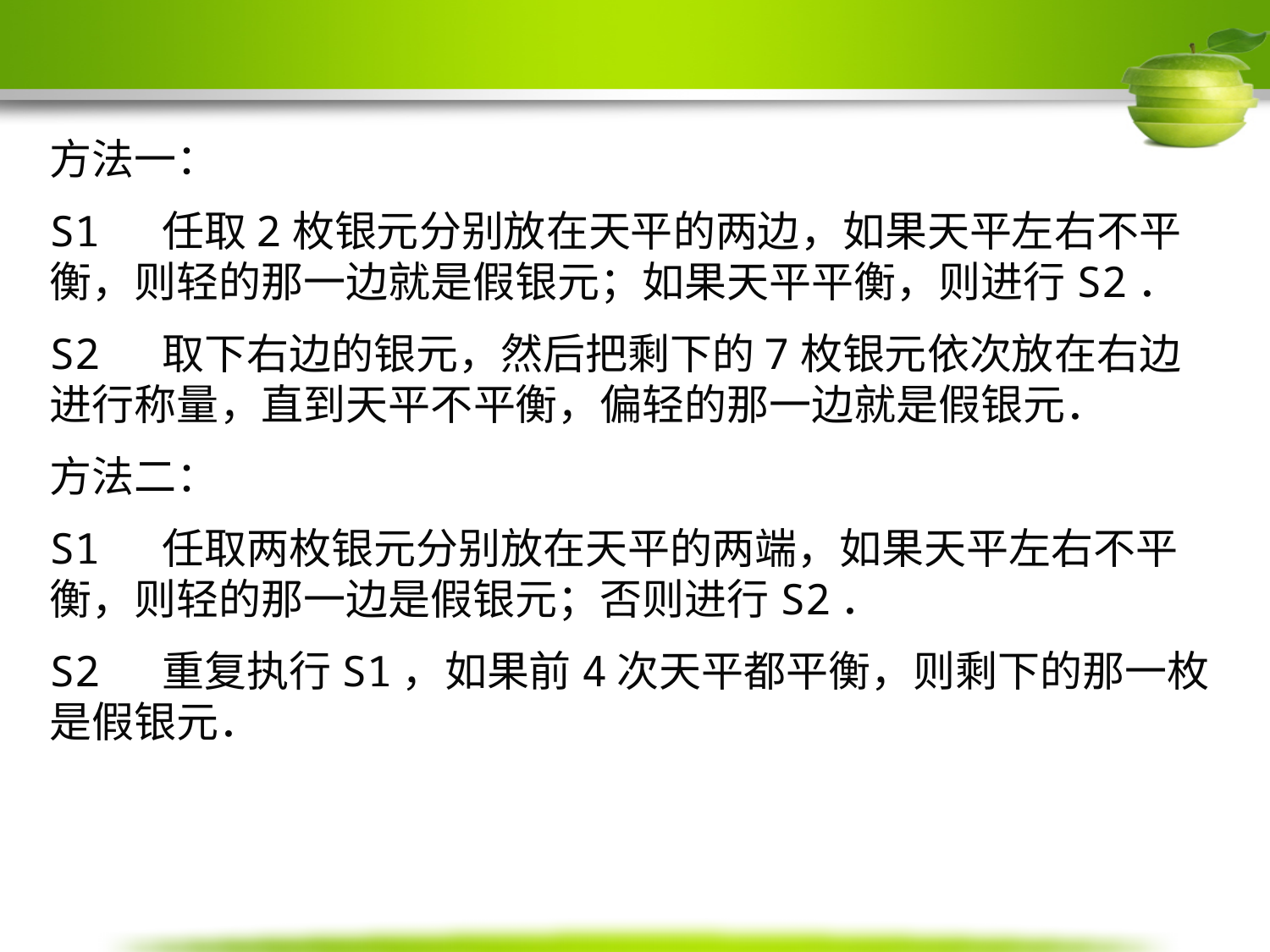

方法一：
S1  任取2枚银元分别放在天平的两边，如果天平左右不平衡，则轻的那一边就是假银元；如果天平平衡，则进行S2．
S2  取下右边的银元，然后把剩下的7枚银元依次放在右边进行称量，直到天平不平衡，偏轻的那一边就是假银元．
方法二：
S1  任取两枚银元分别放在天平的两端，如果天平左右不平衡，则轻的那一边是假银元；否则进行S2．
S2  重复执行S1，如果前4次天平都平衡，则剩下的那一枚是假银元．